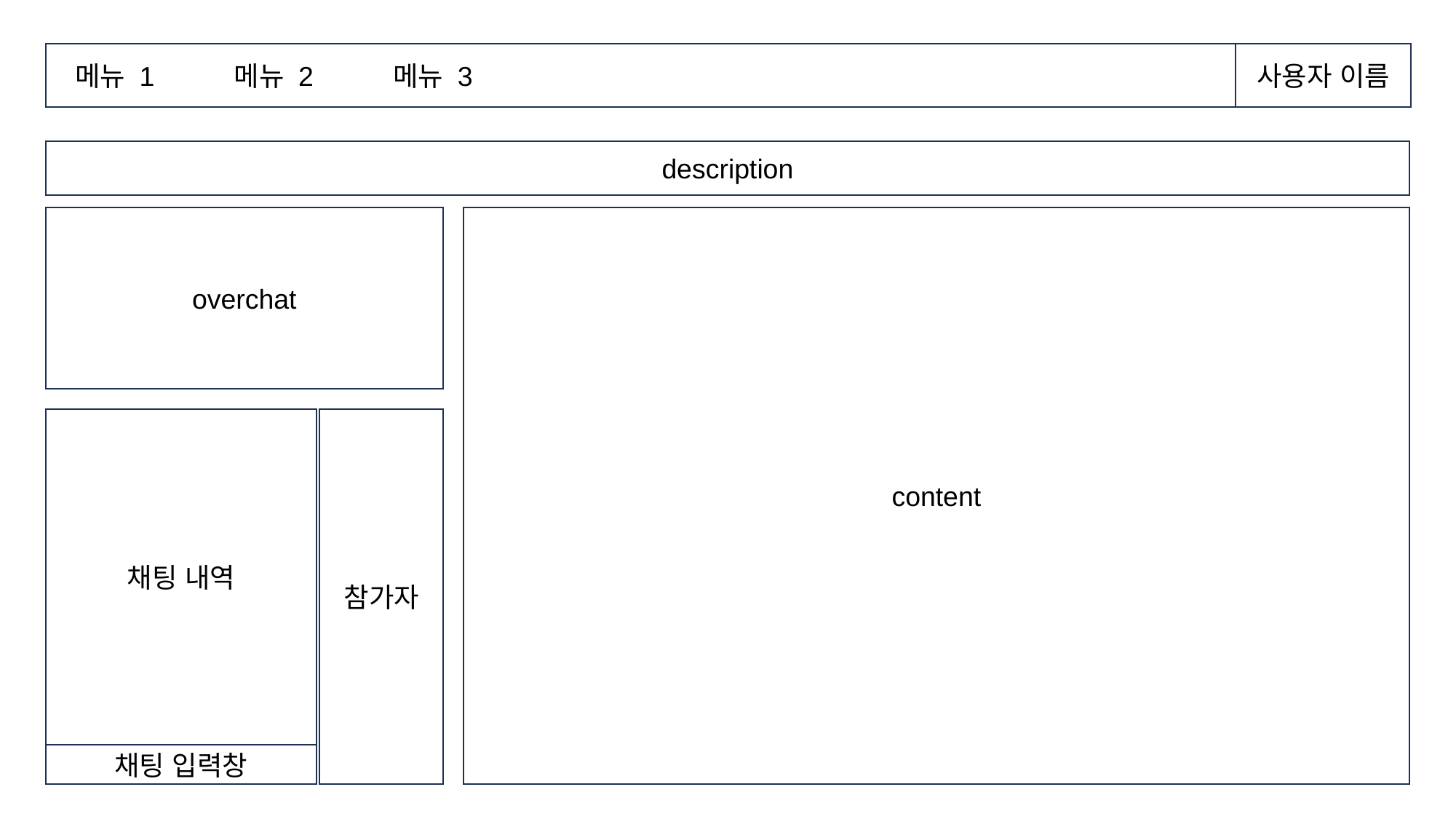

사용자 이름
메뉴 1
메뉴 2
메뉴 3
description
overchat
content
채팅 내역
참가자
채팅 입력창